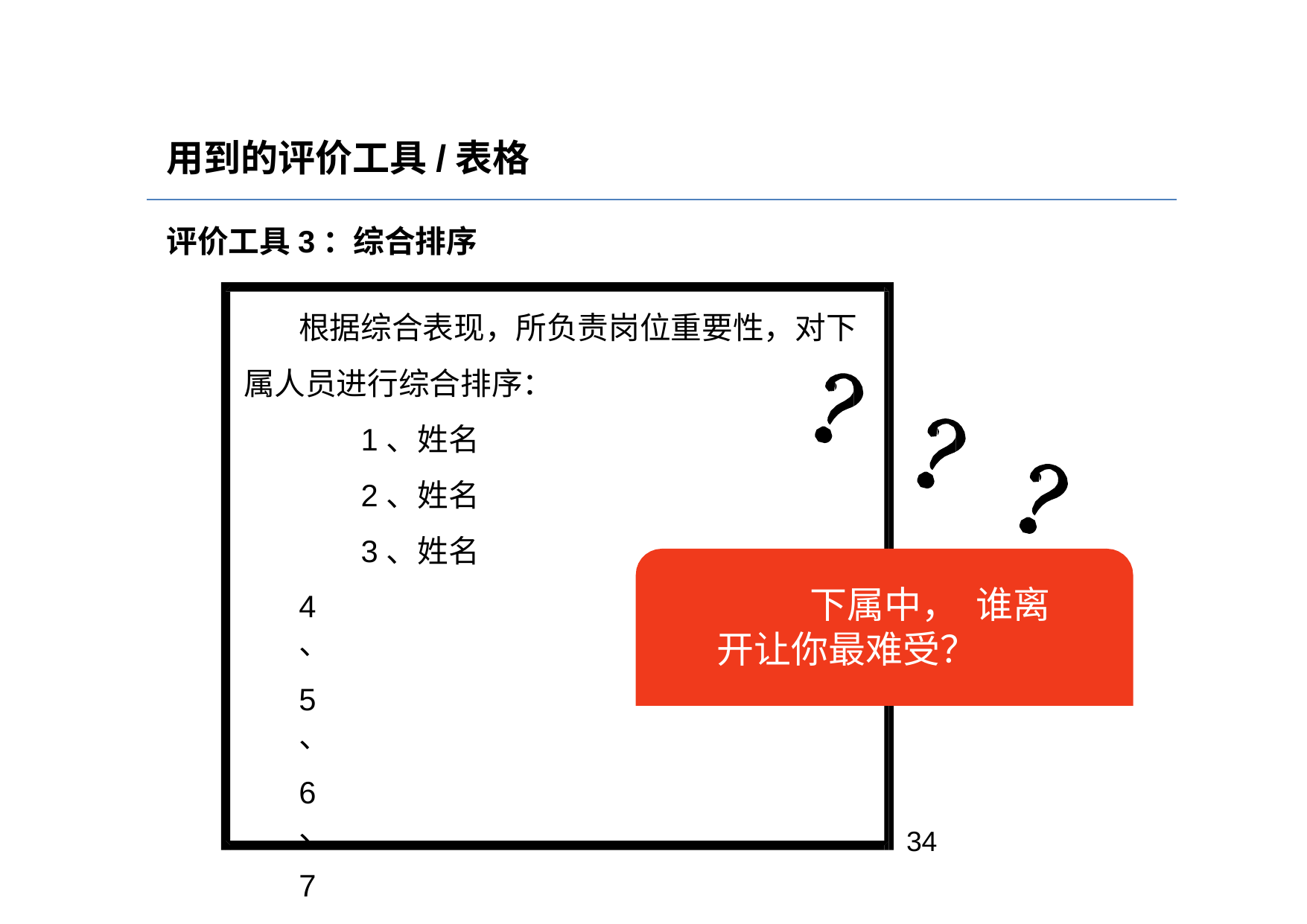

# 用到的评价工具/表格

评价工具3：综合排序

根据综合表现，所负责岗位重要性，对下  属人员进行综合排序：
1、姓名
2、姓名
3、姓名

下属中，  谁离开让你最难受？
4、
5、
6、
7、
8、
34